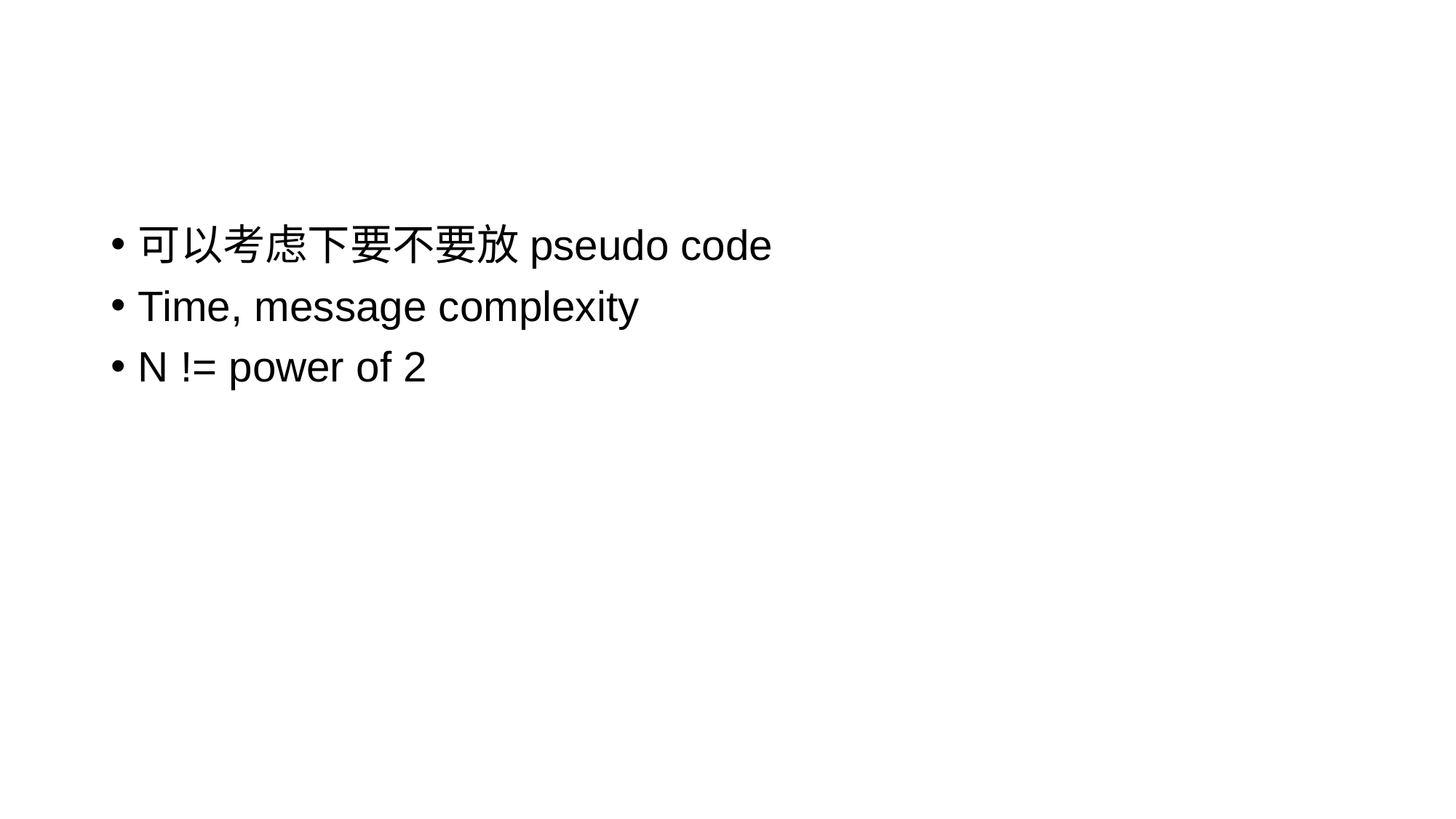

#
可以考虑下要不要放pseudo code
Time, message complexity
N != power of 2